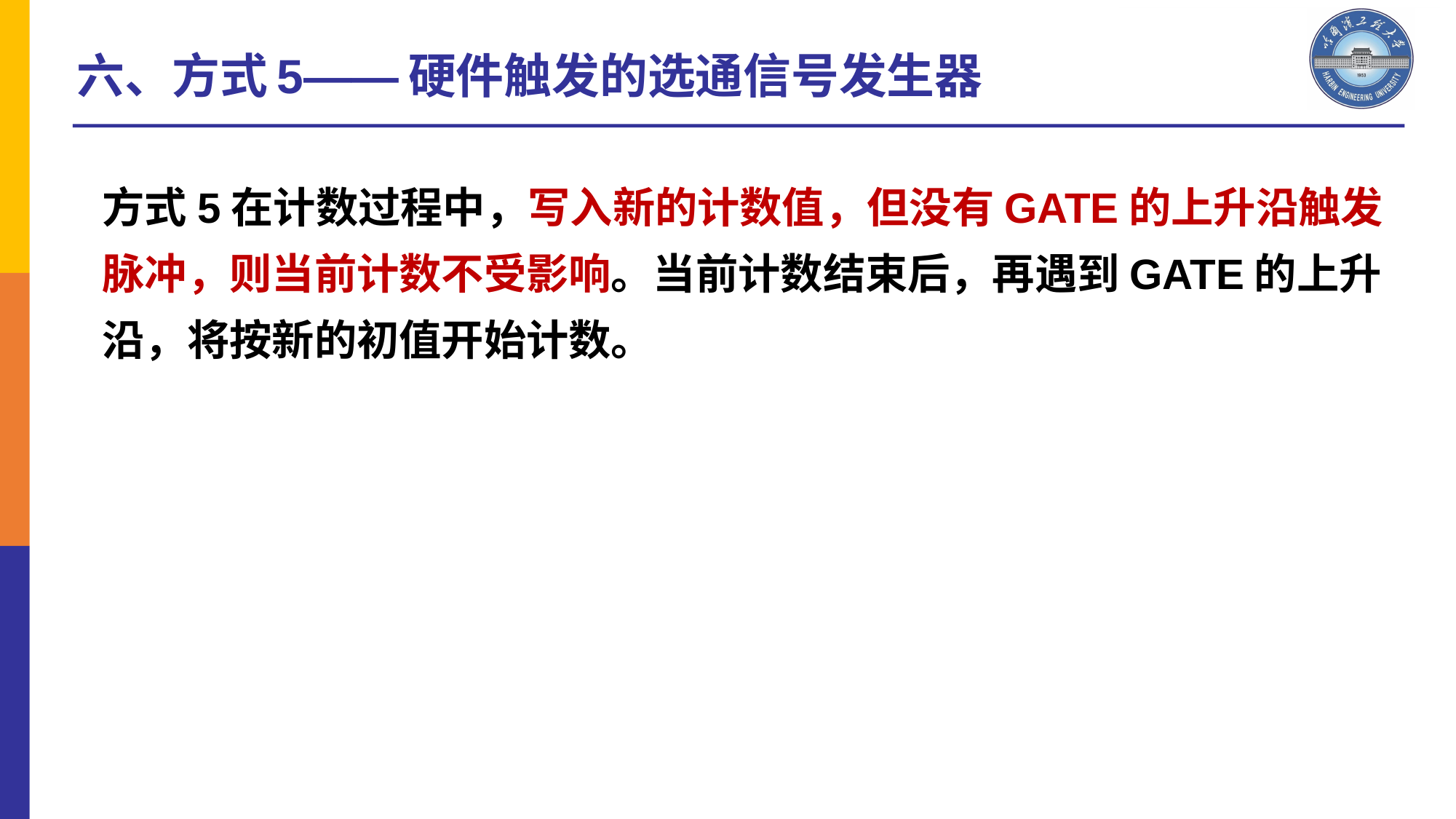

六、方式5——硬件触发的选通信号发生器
方式5在计数过程中，写入新的计数值，但没有GATE的上升沿触发脉冲，则当前计数不受影响。当前计数结束后，再遇到GATE的上升沿，将按新的初值开始计数。